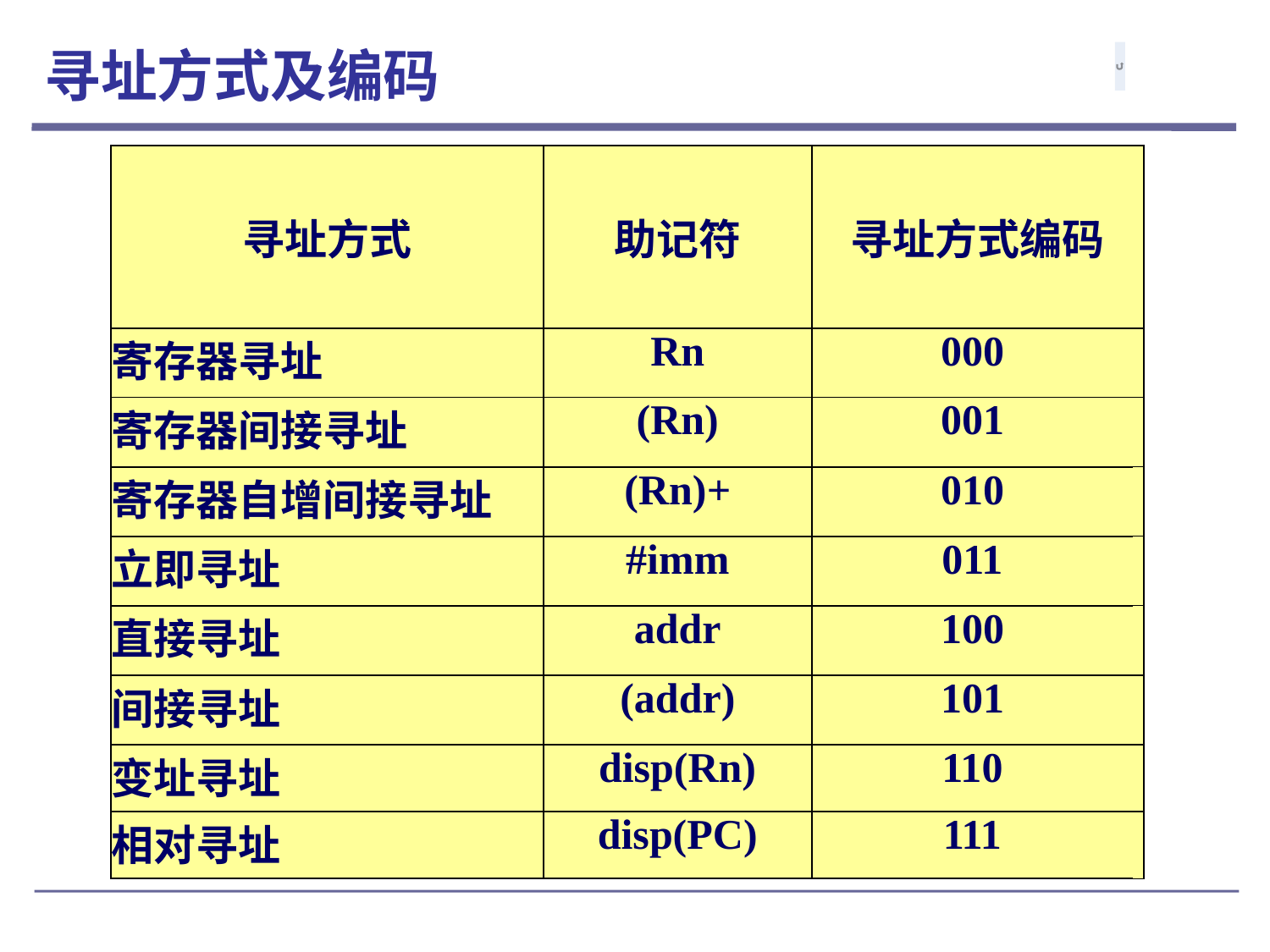

# 寻址方式及编码

| 寻址方式 | 助记符 | 寻址方式编码 |  |
| --- | --- | --- | --- |
| 寄存器寻址 | Rn | 000 |  |
| 寄存器间接寻址 | (Rn) | 001 |  |
| 寄存器自增间接寻址 | (Rn)+ | 010 |  |
| 立即寻址 | #imm | 011 |  |
| 直接寻址 | addr | 100 |  |
| 间接寻址 | (addr) | 101 |  |
| 变址寻址 | disp(Rn) | 110 |  |
| 相对寻址 | disp(PC) | 111 |  |
12